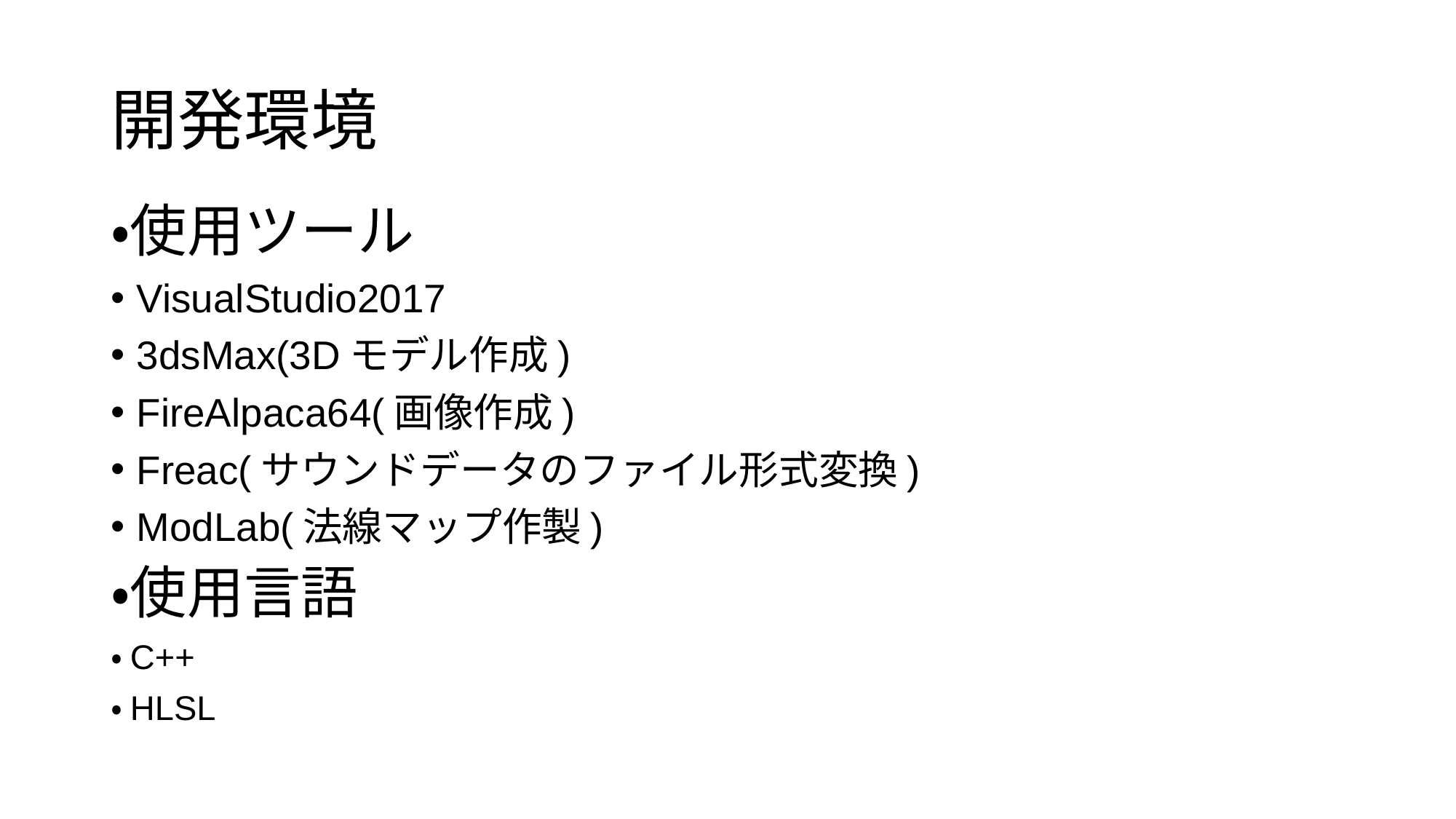

# 開発環境

・使用ツール
VisualStudio2017
3dsMax(3Dモデル作成)
FireAlpaca64(画像作成)
Freac(サウンドデータのファイル形式変換)
ModLab(法線マップ作製)
・使用言語
・C++
・HLSL